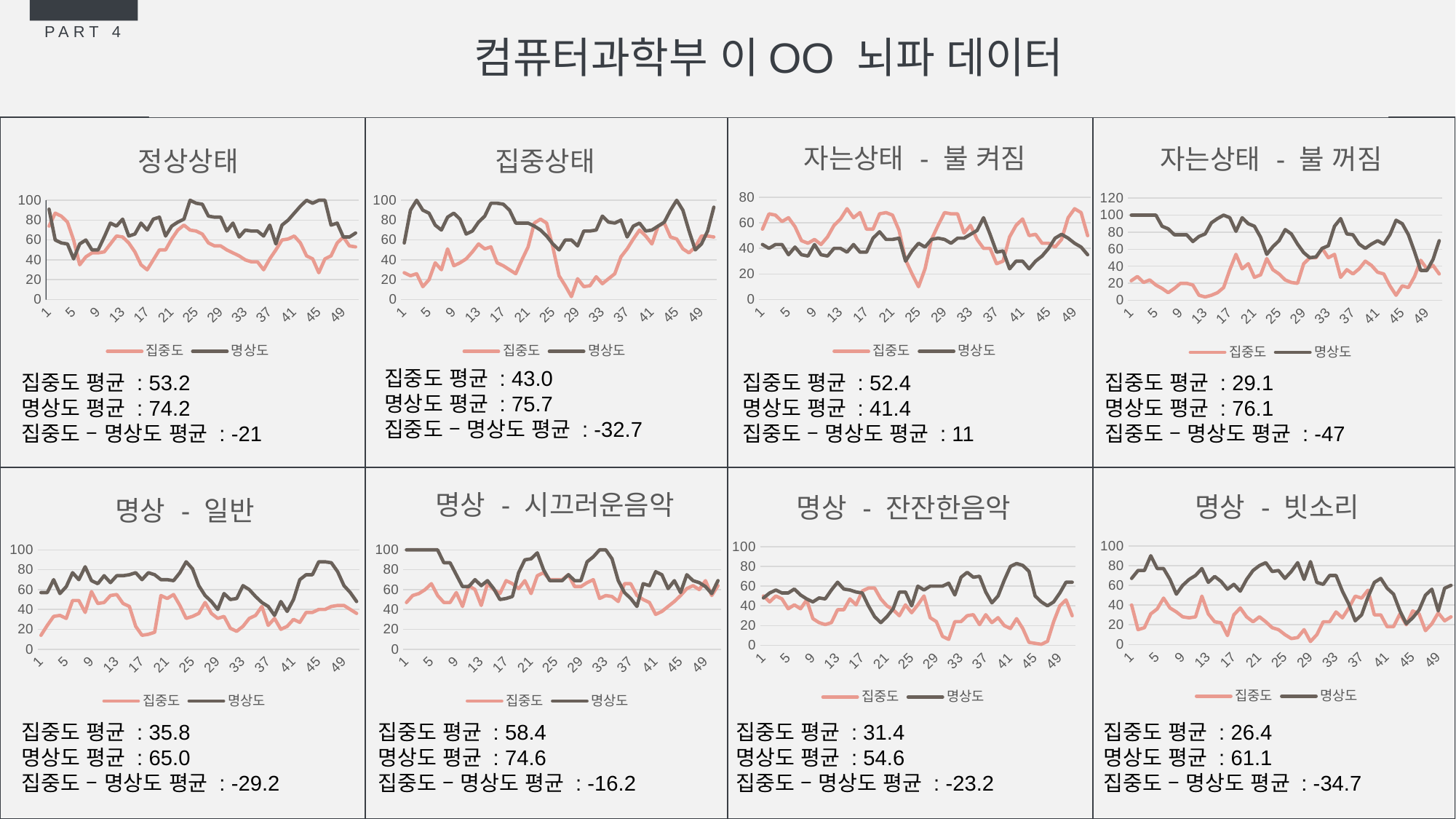

컴퓨터과학부 이OO 뇌파 데이터
PART 4

### Chart: 자는상태 - 불 켜짐

| Category | 집중도 | 명상도 |
|---|---|---|

### Chart: 자는상태 - 불 꺼짐

| Category | 집중도 | 명상도 |
|---|---|---|

### Chart: 집중상태

| Category | 집중도 | 명상도 |
|---|---|---|

### Chart: 정상상태

| Category | 집중도 | 명상도 |
|---|---|---|
집중도 평균 : 43.0
명상도 평균 : 75.7
집중도 – 명상도 평균 : -32.7
집중도 평균 : 53.2
명상도 평균 : 74.2
집중도 – 명상도 평균 : -21
집중도 평균 : 52.4
명상도 평균 : 41.4
집중도 – 명상도 평균 : 11
집중도 평균 : 29.1
명상도 평균 : 76.1
집중도 – 명상도 평균 : -47

### Chart: 명상 - 빗소리

| Category | 집중도 | 명상도 |
|---|---|---|

### Chart: 명상 - 잔잔한음악

| Category | 집중도 | 명상도 |
|---|---|---|

### Chart: 명상 - 일반

| Category | 집중도 | 명상도 |
|---|---|---|

### Chart: 명상 - 시끄러운음악

| Category | 집중도 | 명상도 |
|---|---|---|
집중도 평균 : 26.4
명상도 평균 : 61.1
집중도 – 명상도 평균 : -34.7
집중도 평균 : 35.8
명상도 평균 : 65.0
집중도 – 명상도 평균 : -29.2
집중도 평균 : 58.4
명상도 평균 : 74.6
집중도 – 명상도 평균 : -16.2
집중도 평균 : 31.4
명상도 평균 : 54.6
집중도 – 명상도 평균 : -23.2